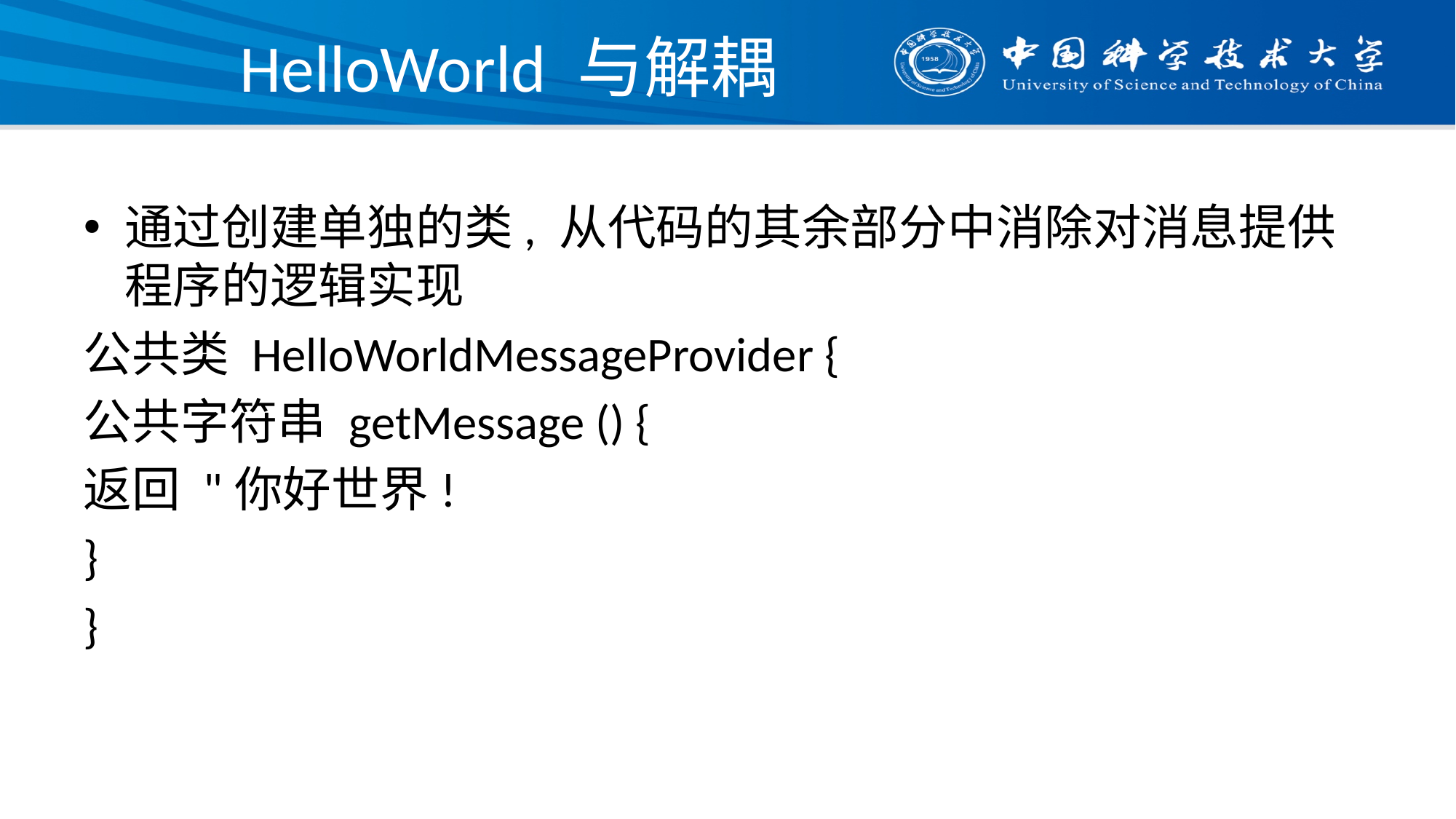

# HelloWorld 与解耦
通过创建单独的类, 从代码的其余部分中消除对消息提供程序的逻辑实现
公共类 HelloWorldMessageProvider {
公共字符串 getMessage () {
返回 "你好世界!
}
}